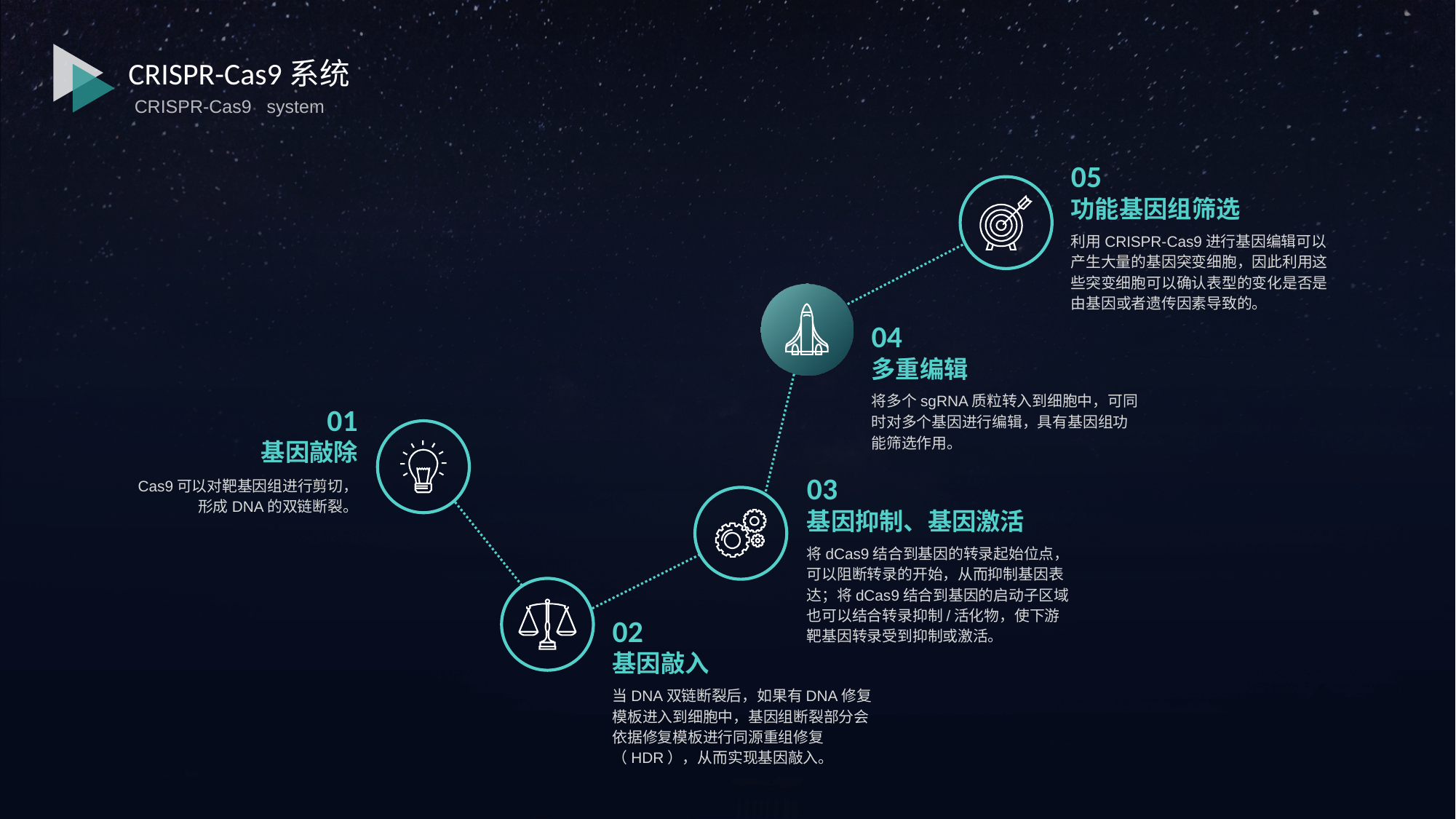

CRISPR-Cas9系统
CRISPR-Cas9   system
05
功能基因组筛选
利用CRISPR-Cas9进行基因编辑可以产生大量的基因突变细胞，因此利用这些突变细胞可以确认表型的变化是否是由基因或者遗传因素导致的。

04
多重编辑
将多个sgRNA质粒转入到细胞中，可同时对多个基因进行编辑，具有基因组功能筛选作用。
01
基因敲除
Cas9可以对靶基因组进行剪切，形成DNA的双链断裂。

03
基因抑制、基因激活
将dCas9结合到基因的转录起始位点，可以阻断转录的开始，从而抑制基因表达；将dCas9结合到基因的启动子区域也可以结合转录抑制/活化物，使下游靶基因转录受到抑制或激活。

02
基因敲入
当DNA双链断裂后，如果有DNA修复模板进入到细胞中，基因组断裂部分会依据修复模板进行同源重组修复（HDR），从而实现基因敲入。